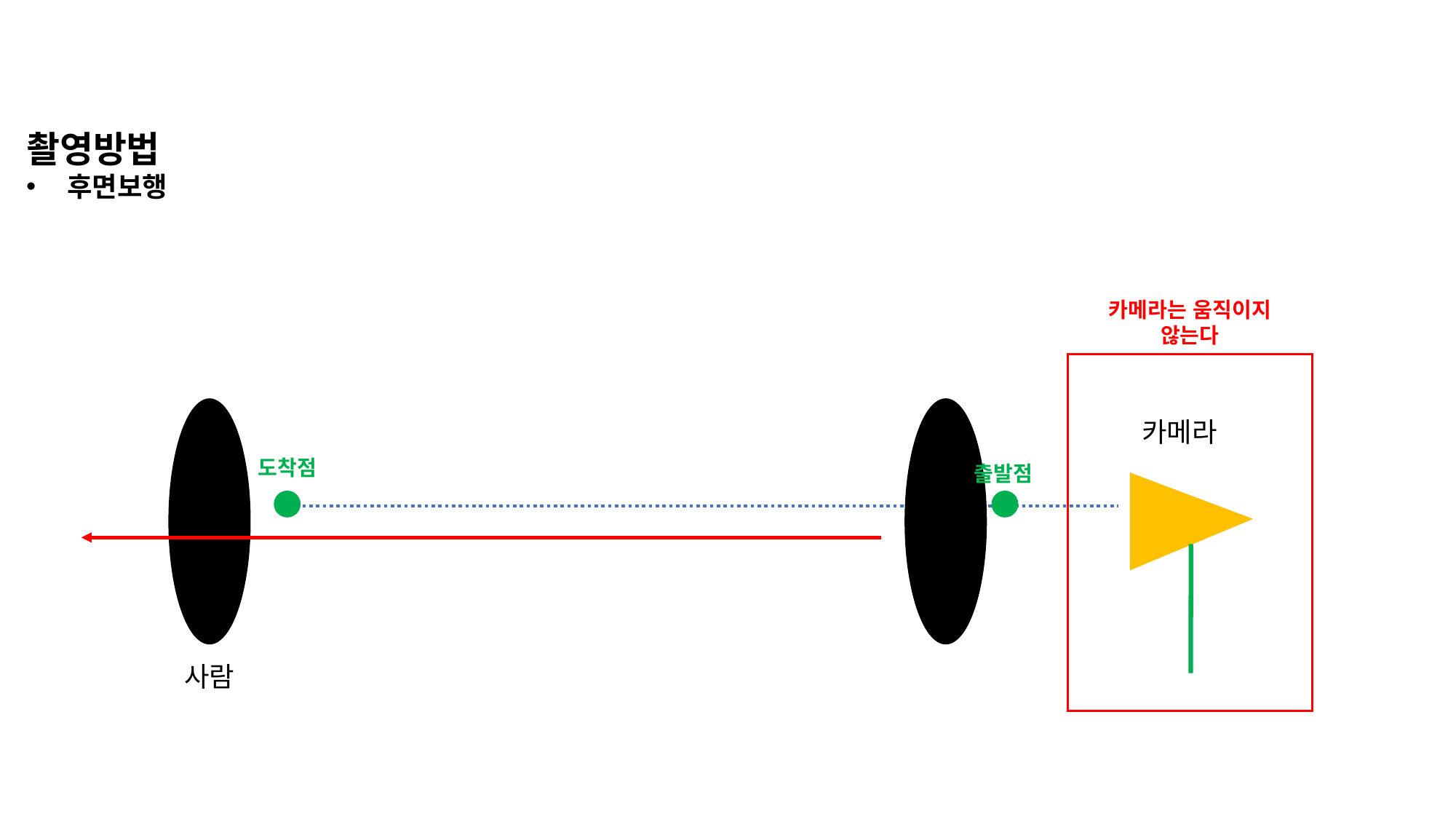

#
촬영방법
후면보행
카메라는 움직이지 않는다

카메라
도착점
출발점

사람